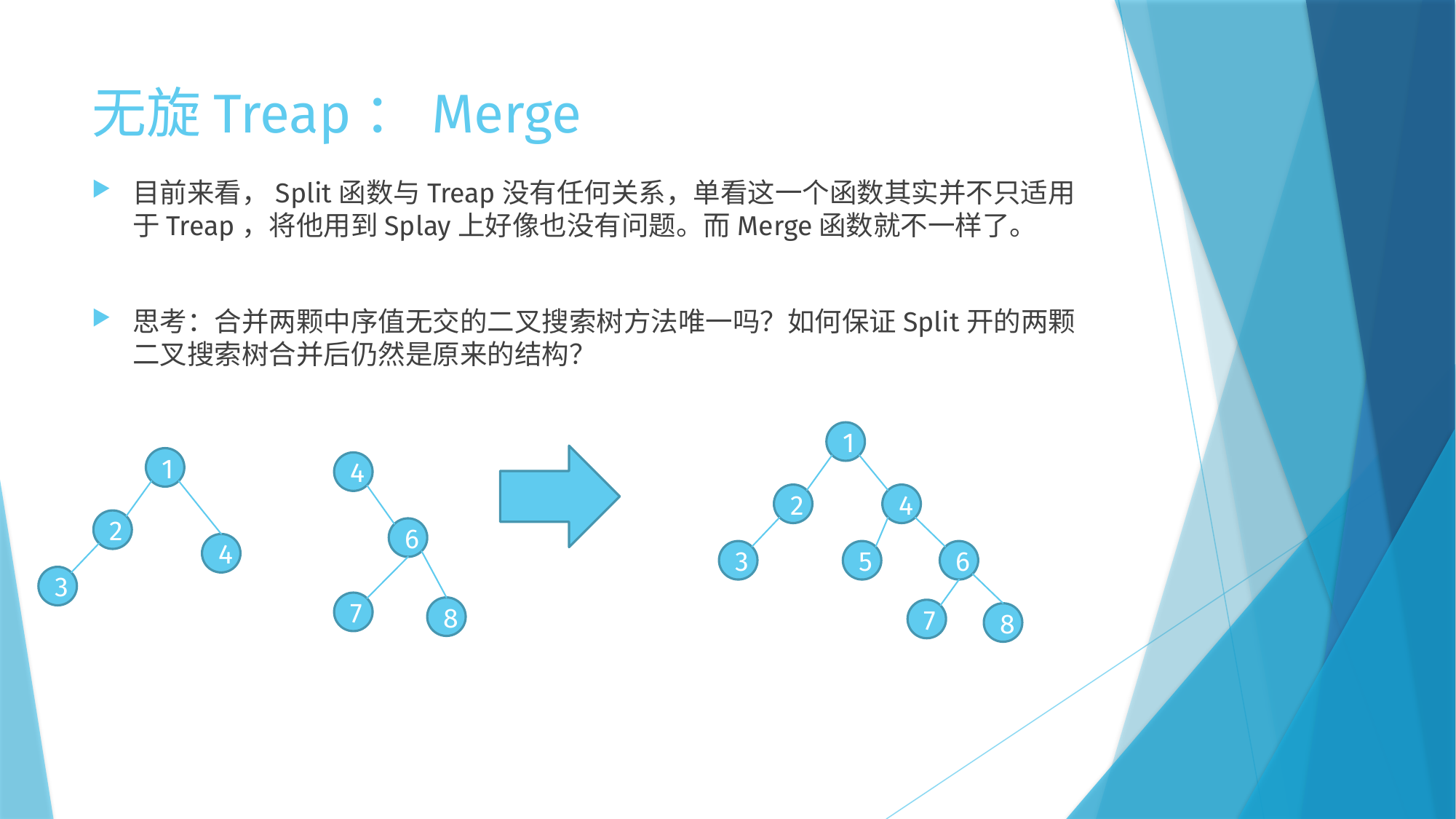

# 无旋Treap：Merge
目前来看，Split函数与Treap没有任何关系，单看这一个函数其实并不只适用于Treap，将他用到Splay上好像也没有问题。而Merge函数就不一样了。

思考：合并两颗中序值无交的二叉搜索树方法唯一吗？如何保证Split开的两颗二叉搜索树合并后仍然是原来的结构？
1

1
4
2
4
2
6
4
3
5
6
3
7
8
7
8